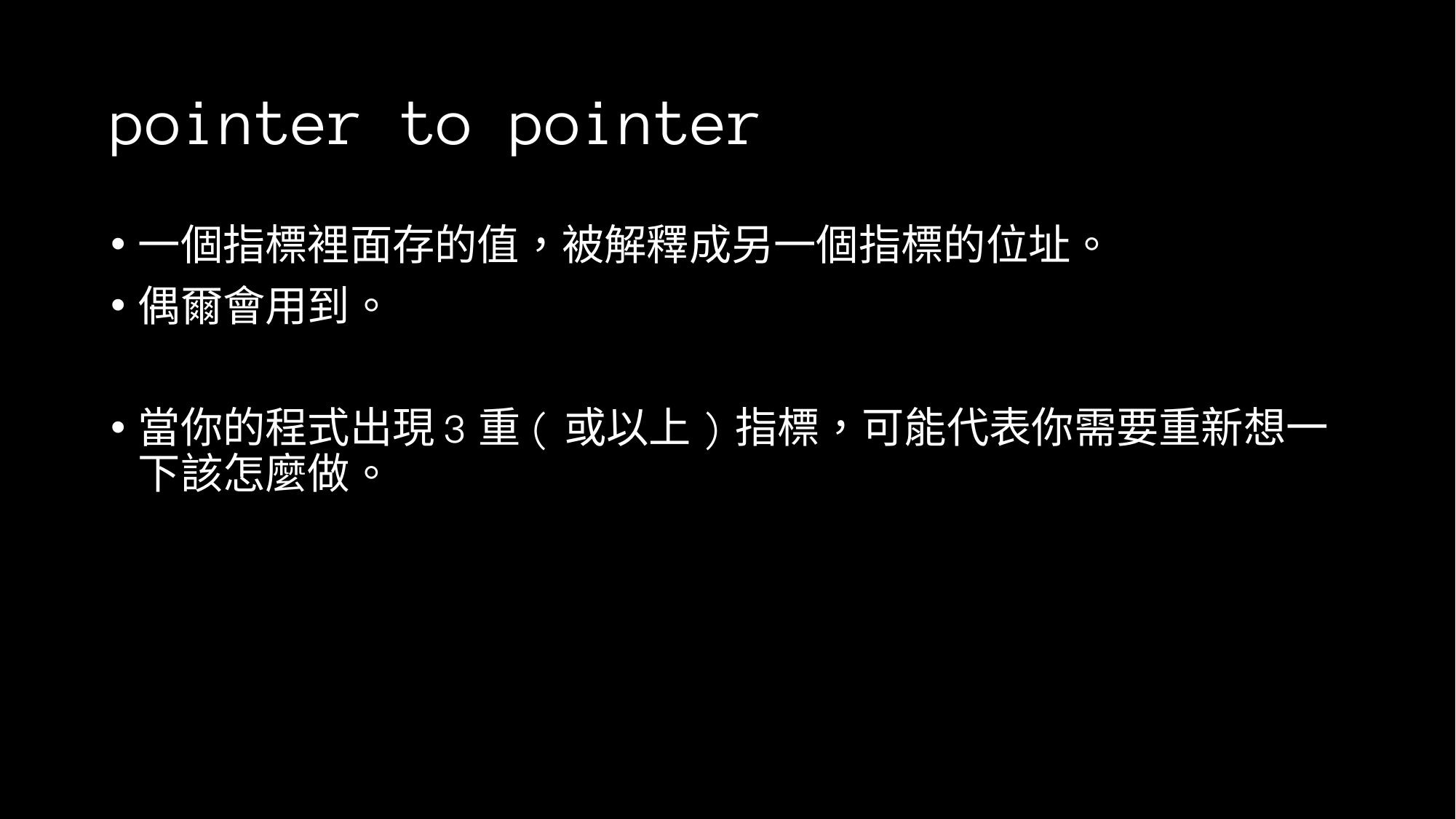

# pointer to pointer
一個指標裡面存的值，被解釋成另一個指標的位址。
偶爾會用到。

當你的程式出現3重(或以上)指標，可能代表你需要重新想一下該怎麼做。